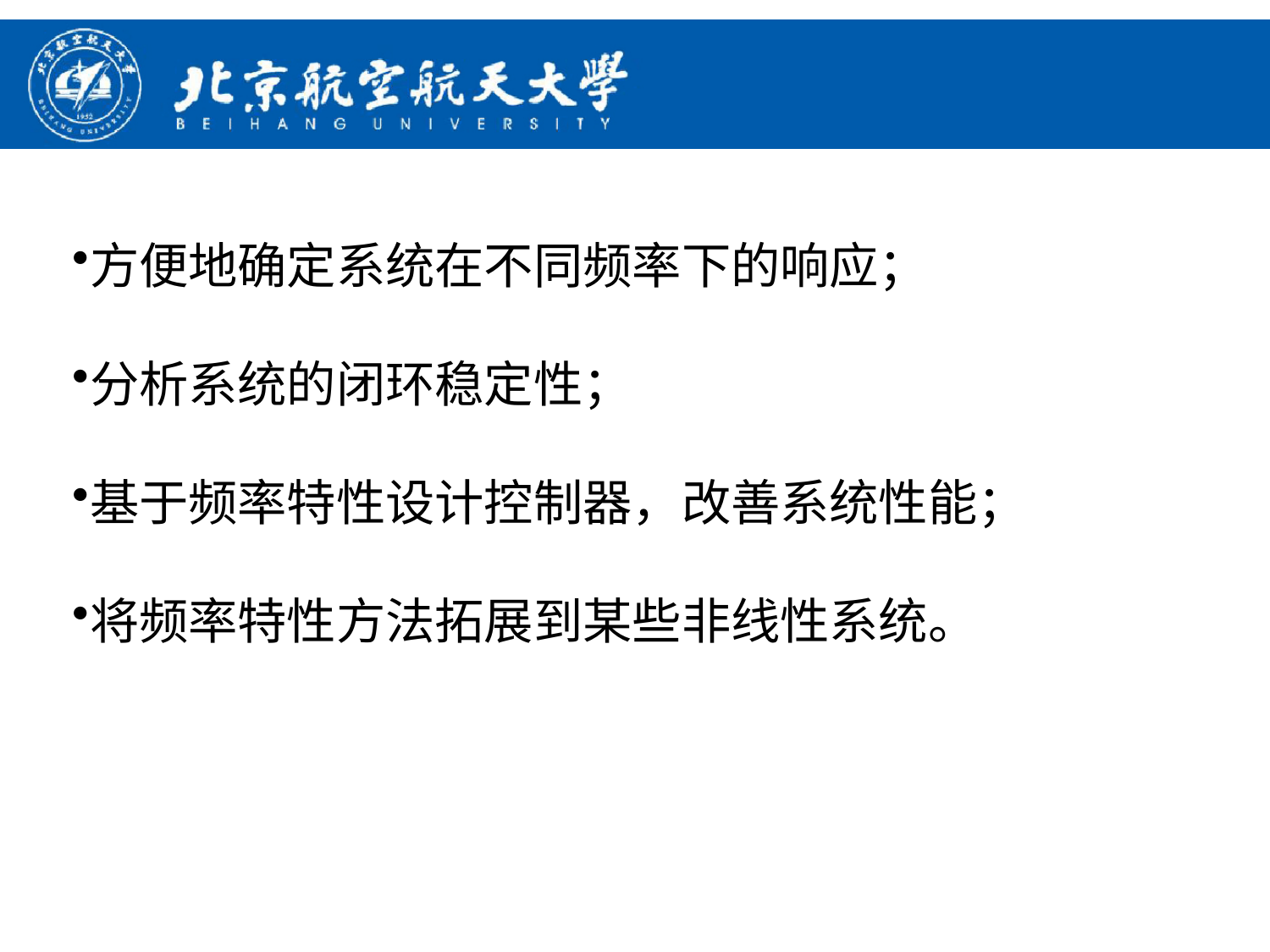

方便地确定系统在不同频率下的响应；

分析系统的闭环稳定性；

基于频率特性设计控制器，改善系统性能；

将频率特性方法拓展到某些非线性系统。